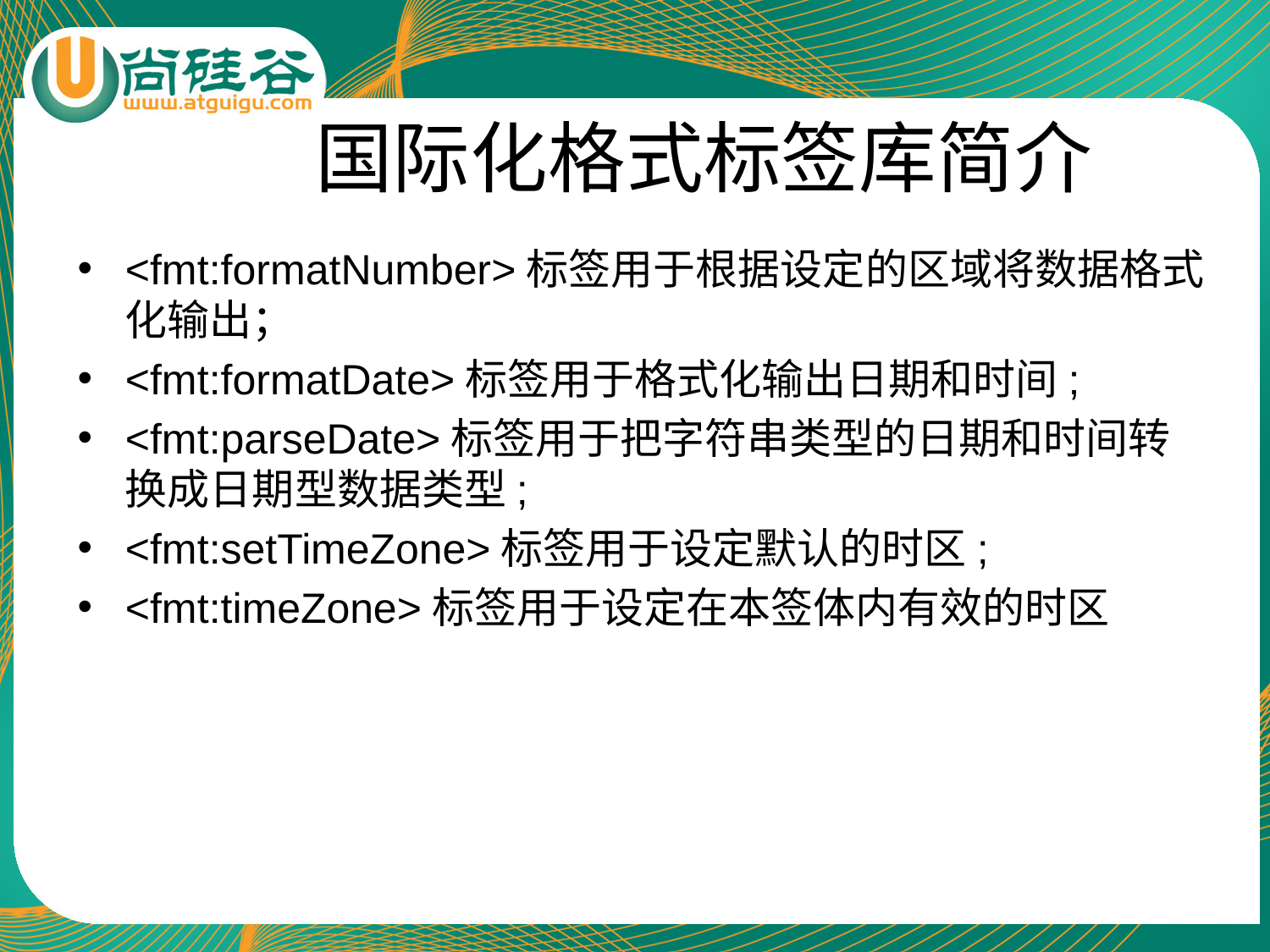

# 国际化格式标签库简介
<fmt:formatNumber>标签用于根据设定的区域将数据格式化输出；
<fmt:formatDate>标签用于格式化输出日期和时间;
<fmt:parseDate>标签用于把字符串类型的日期和时间转换成日期型数据类型;
<fmt:setTimeZone>标签用于设定默认的时区;
<fmt:timeZone>标签用于设定在本签体内有效的时区